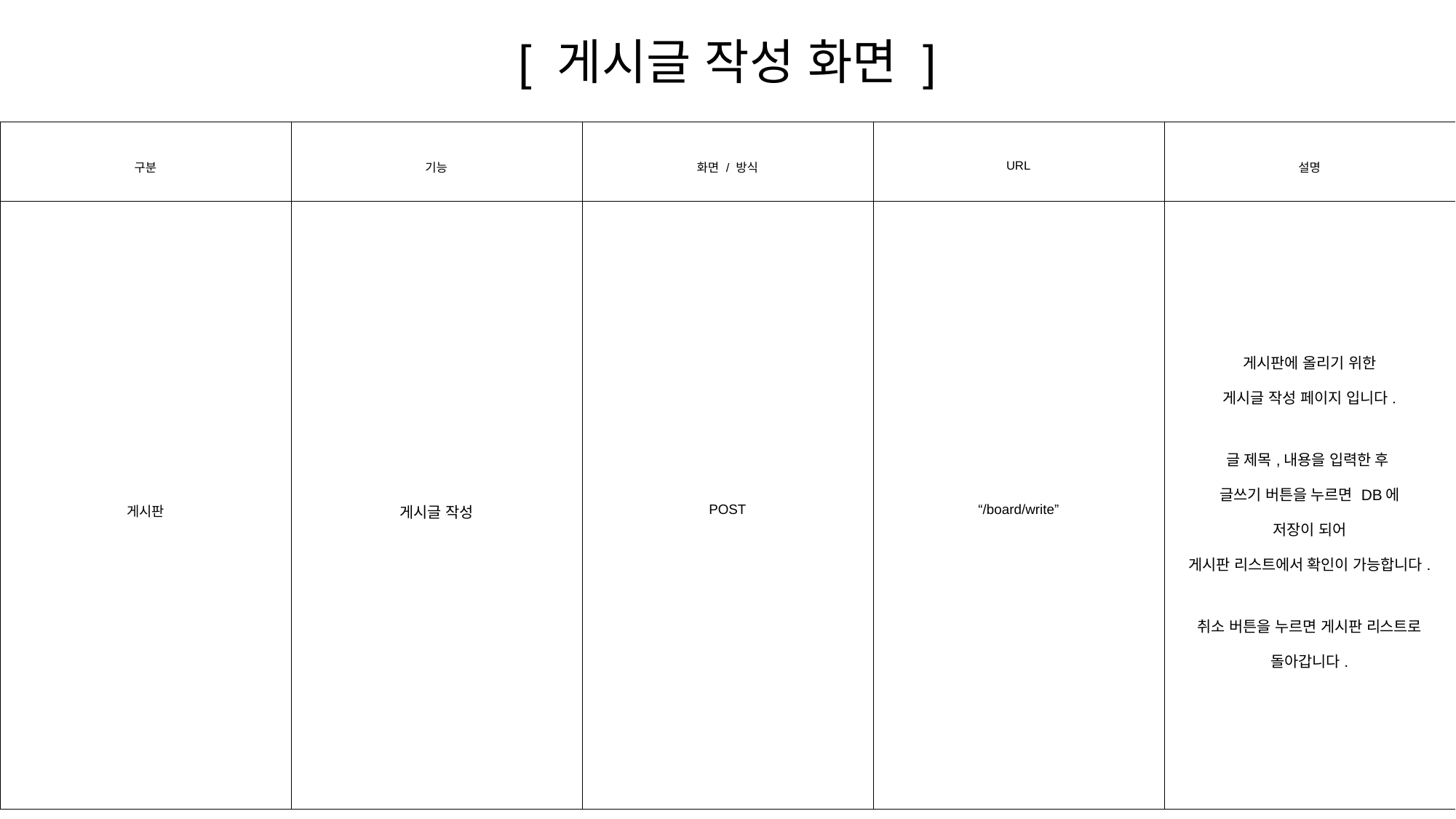

[ 게시글 작성 화면 ]
| 구분 | 기능 | 화면 / 방식 | URL | 설명 |
| --- | --- | --- | --- | --- |
| 게시판 | 게시글 작성 | POST | “/board/write” | 게시판에 올리기 위한 게시글 작성 페이지 입니다. 글 제목,내용을 입력한 후 글쓰기 버튼을 누르면 DB에 저장이 되어 게시판 리스트에서 확인이 가능합니다. 취소 버튼을 누르면 게시판 리스트로 돌아갑니다. |